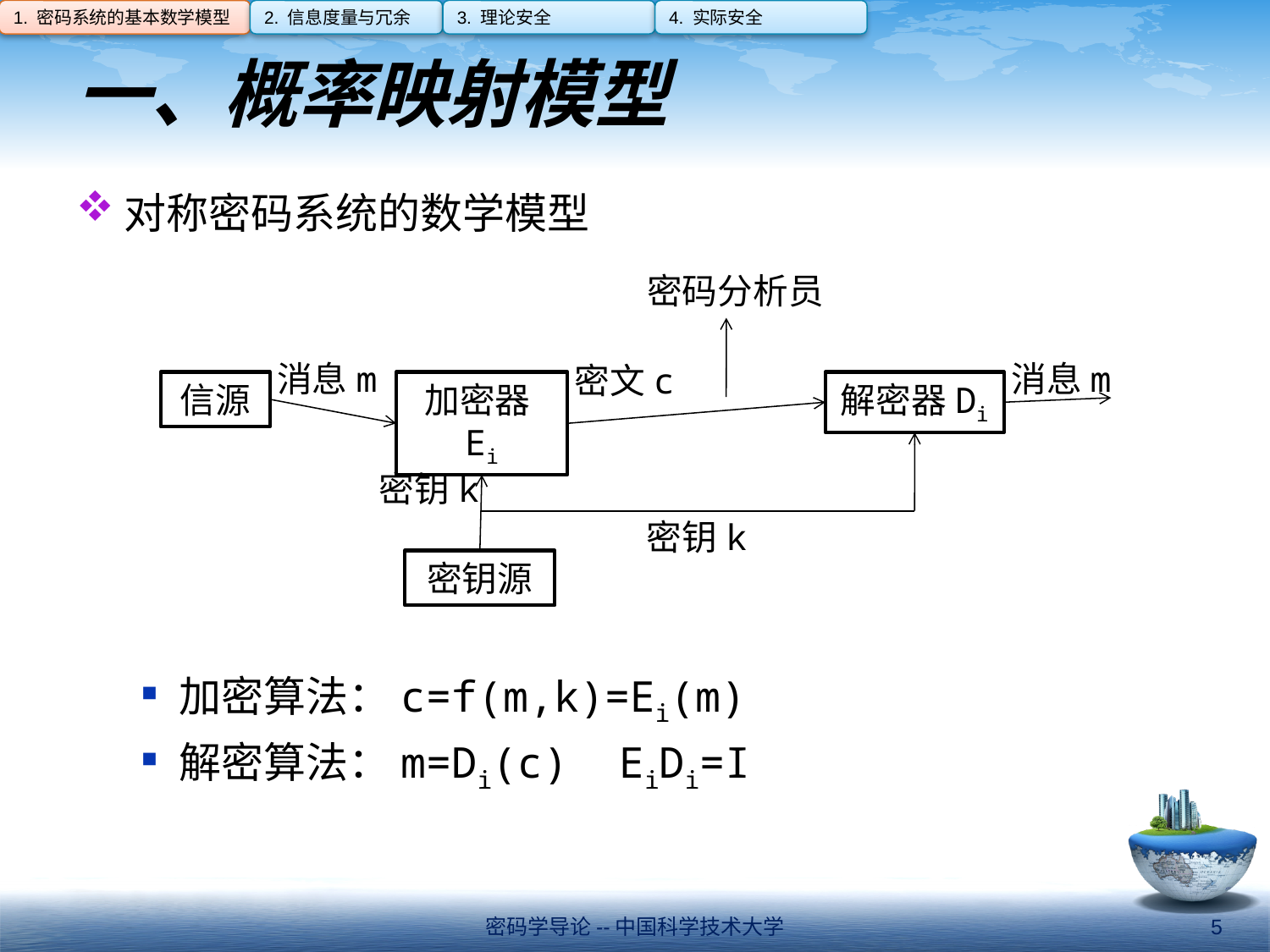

1. 密码系统的基本数学模型
2. 信息度量与冗余
3. 理论安全
4. 实际安全
# 一、概率映射模型
对称密码系统的数学模型

加密算法：c=f(m,k)=Ei(m)
解密算法：m=Di(c)  EiDi=I
密码分析员
消息m
消息m
密文c
信源
加密器Ei
解密器Di
密钥k
密钥k
密钥源
密码学导论--中国科学技术大学
5